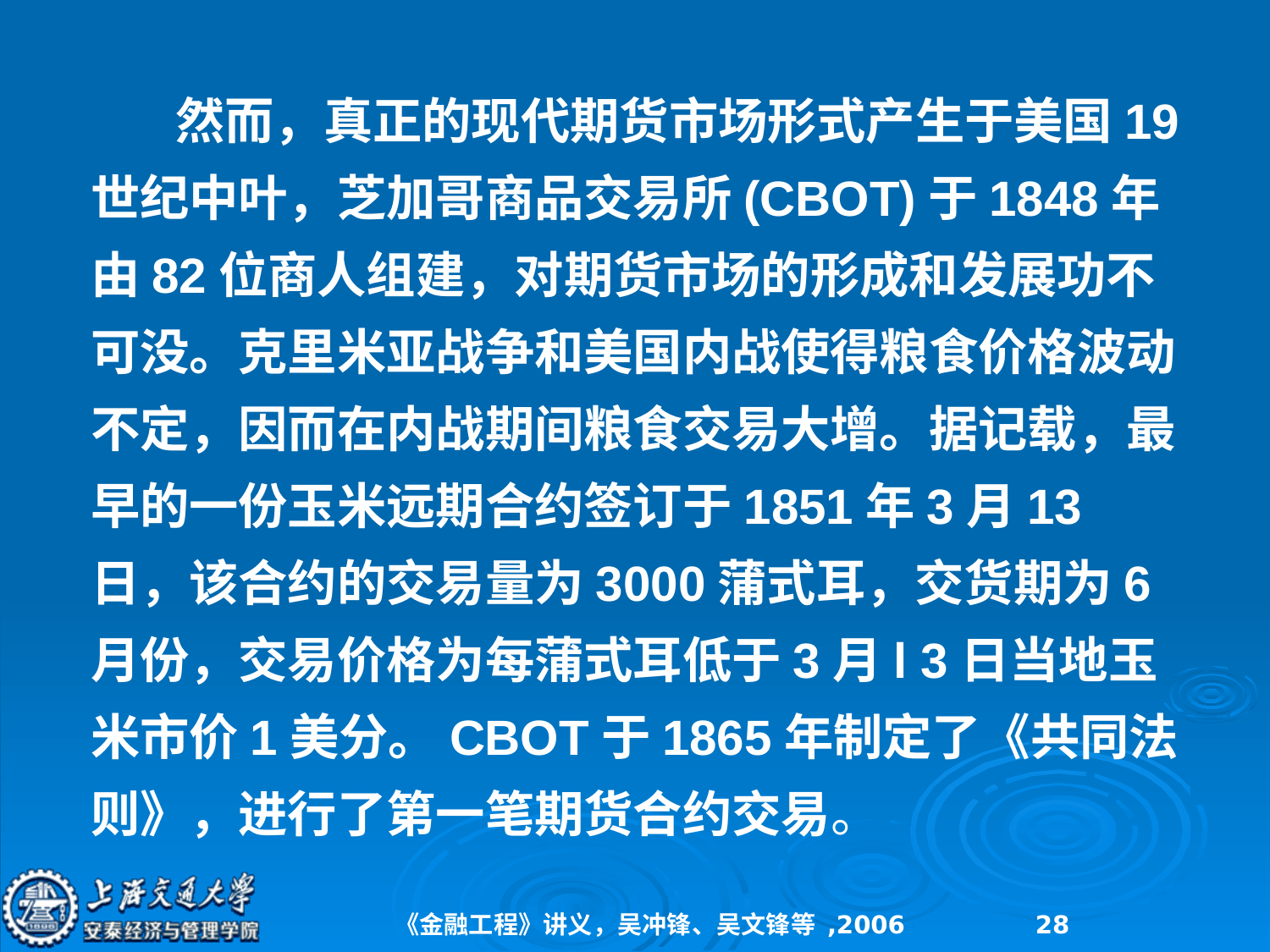

然而，真正的现代期货市场形式产生于美国19世纪中叶，芝加哥商品交易所(CBOT)于1848年由82位商人组建，对期货市场的形成和发展功不可没。克里米亚战争和美国内战使得粮食价格波动不定，因而在内战期间粮食交易大增。据记载，最早的一份玉米远期合约签订于1851年3月13日，该合约的交易量为3000蒲式耳，交货期为6月份，交易价格为每蒲式耳低于3月l 3日当地玉米市价1美分。CBOT于1865年制定了《共同法则》，进行了第一笔期货合约交易。